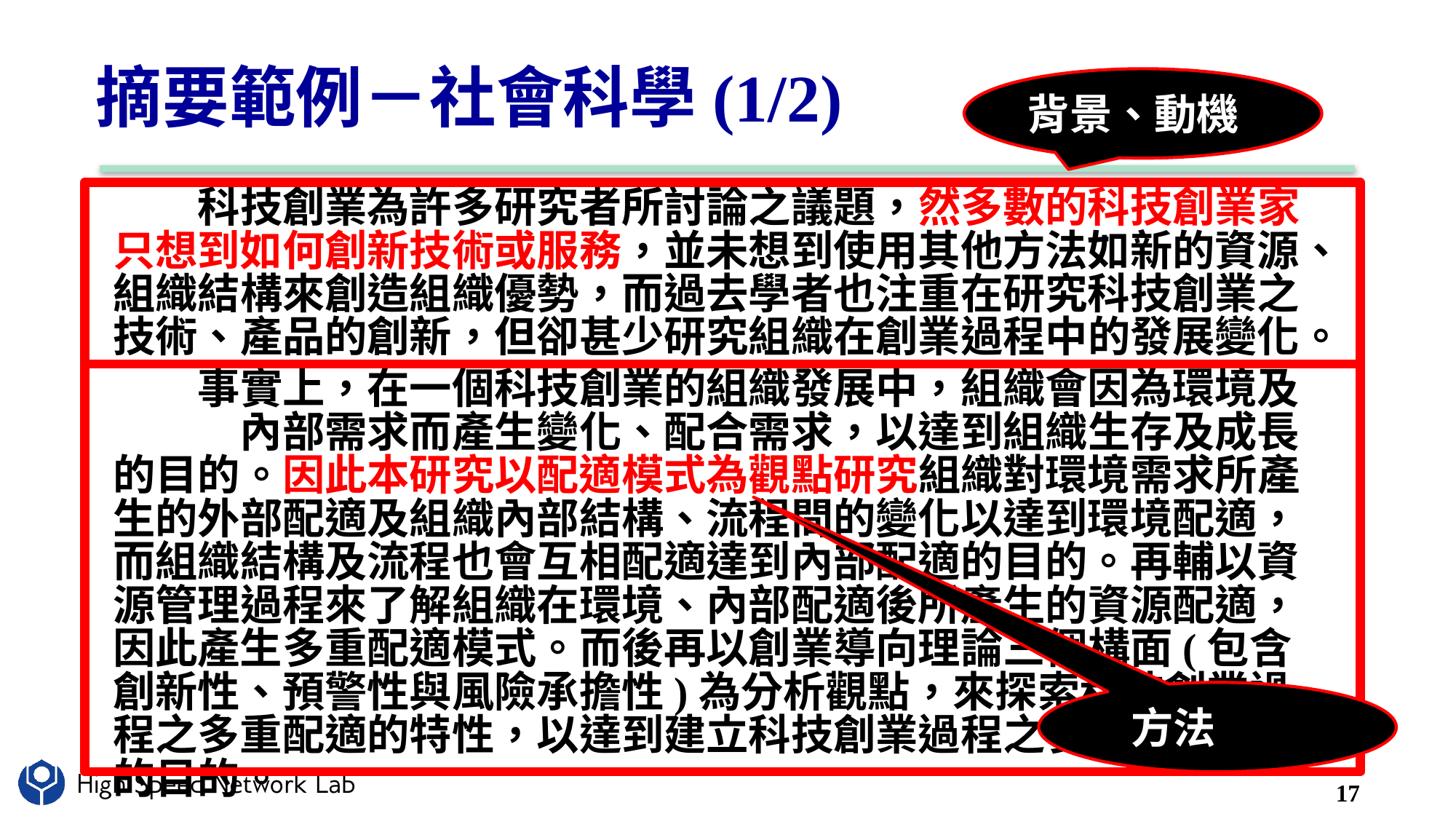

# 摘要範例－社會科學(1/2)
背景、動機

　　科技創業為許多研究者所討論之議題，然多數的科技創業家只想到如何創新技術或服務，並未想到使用其他方法如新的資源、組織結構來創造組織優勢，而過去學者也注重在研究科技創業之技術、產品的創新，但卻甚少研究組織在創業過程中的發展變化。
　　事實上，在一個科技創業的組織發展中，組織會因為環境及　　　內部需求而產生變化、配合需求，以達到組織生存及成長的目的。因此本研究以配適模式為觀點研究組織對環境需求所產生的外部配適及組織內部結構、流程間的變化以達到環境配適，而組織結構及流程也會互相配適達到內部配適的目的。再輔以資源管理過程來了解組織在環境、內部配適後所產生的資源配適，因此產生多重配適模式。而後再以創業導向理論三個構面(包含創新性、預警性與風險承擔性)為分析觀點，來探索科技創業過程之多重配適的特性，以達到建立科技創業過程之多重配適模式的目的。

  方法
17